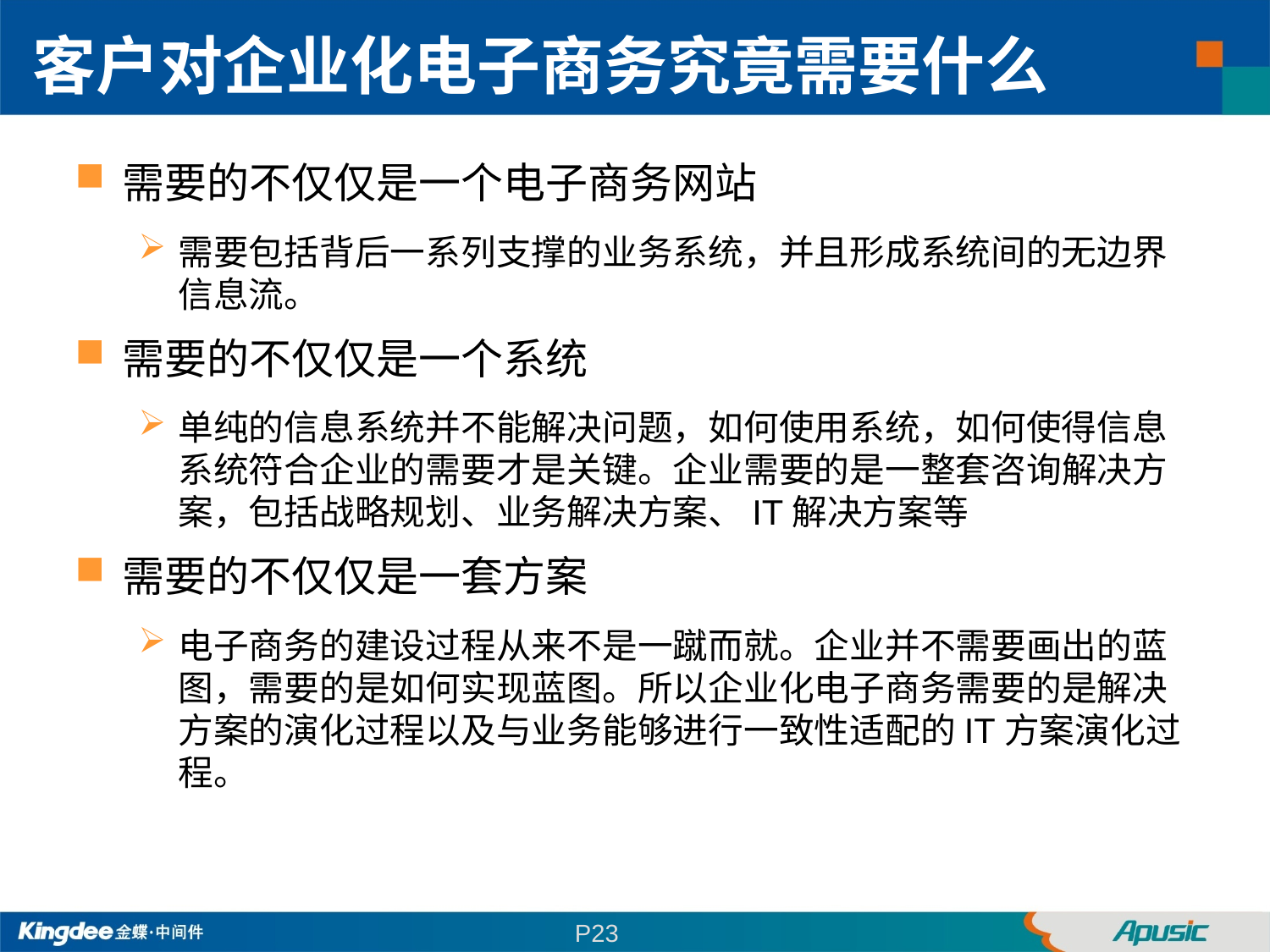

客户对企业化电子商务究竟需要什么
需要的不仅仅是一个电子商务网站
需要包括背后一系列支撑的业务系统，并且形成系统间的无边界信息流。
需要的不仅仅是一个系统
单纯的信息系统并不能解决问题，如何使用系统，如何使得信息系统符合企业的需要才是关键。企业需要的是一整套咨询解决方案，包括战略规划、业务解决方案、IT解决方案等
需要的不仅仅是一套方案
电子商务的建设过程从来不是一蹴而就。企业并不需要画出的蓝图，需要的是如何实现蓝图。所以企业化电子商务需要的是解决方案的演化过程以及与业务能够进行一致性适配的IT方案演化过程。